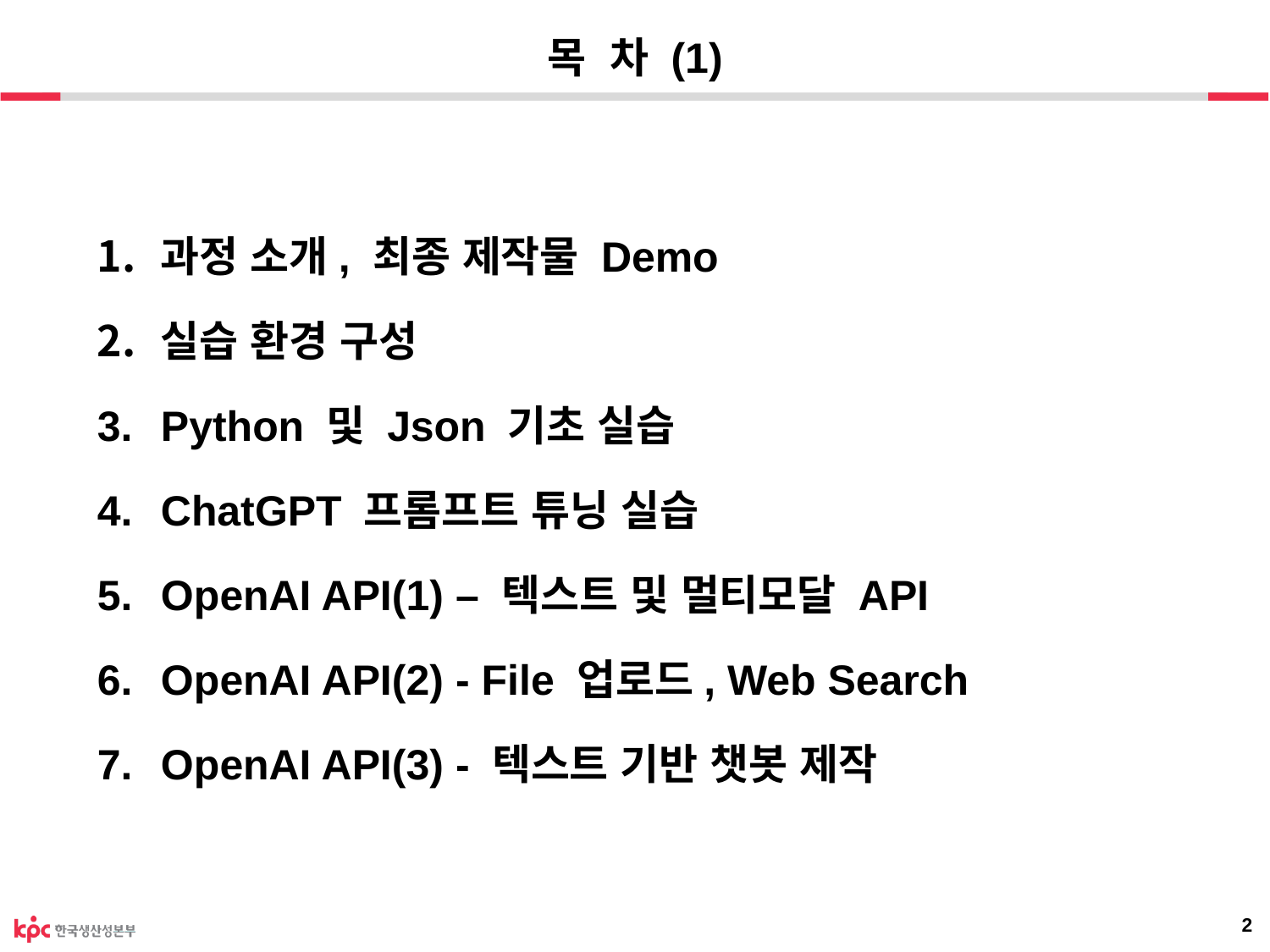

# 목  차 (1)
과정 소개, 최종 제작물 Demo
실습 환경 구성
Python 및 Json 기초 실습
ChatGPT 프롬프트 튜닝 실습
OpenAI API(1) – 텍스트 및 멀티모달 API
OpenAI API(2) - File 업로드, Web Search
OpenAI API(3) - 텍스트 기반 챗봇 제작